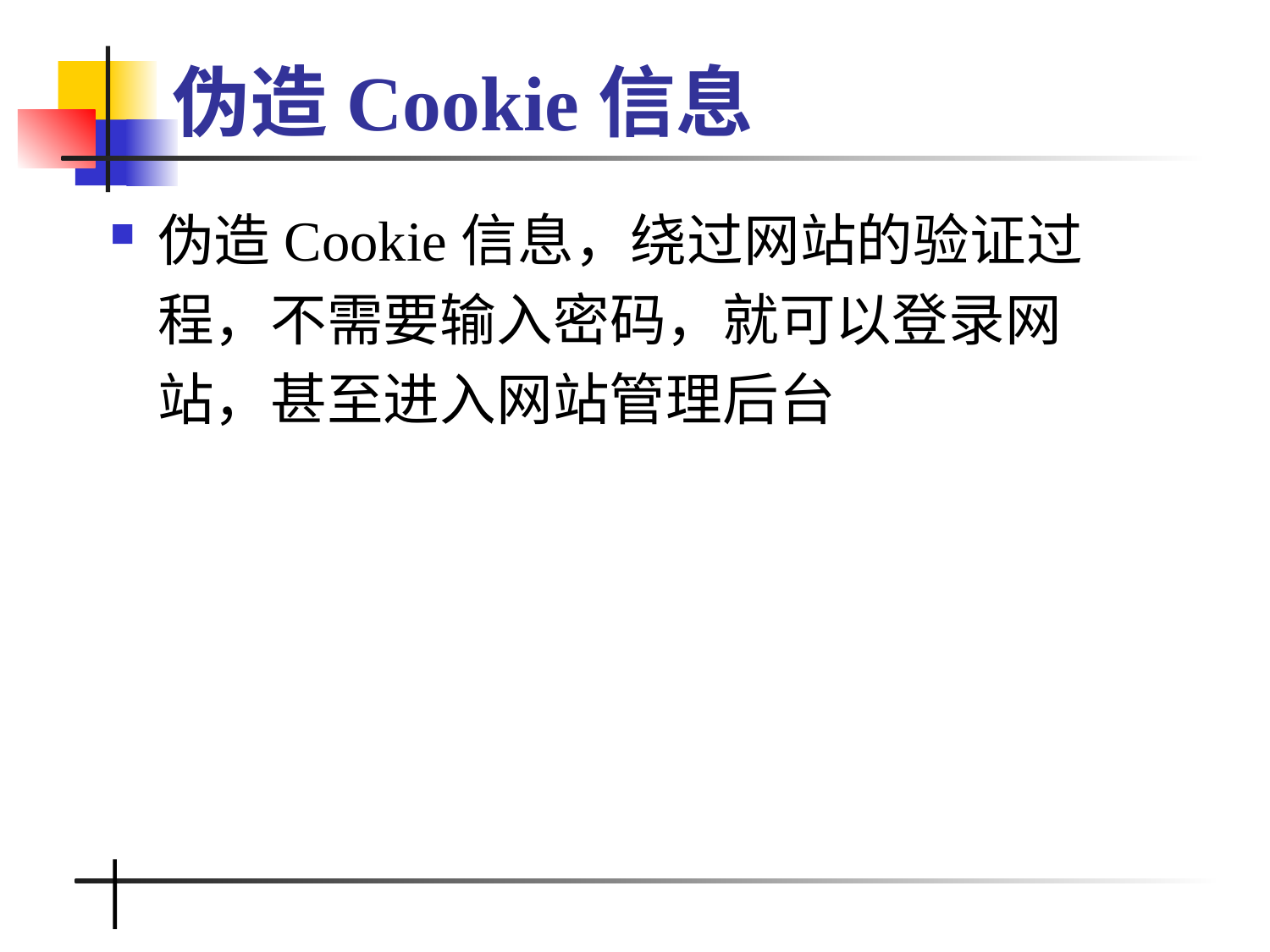

# 伪造Cookie信息
伪造Cookie信息，绕过网站的验证过程，不需要输入密码，就可以登录网站，甚至进入网站管理后台